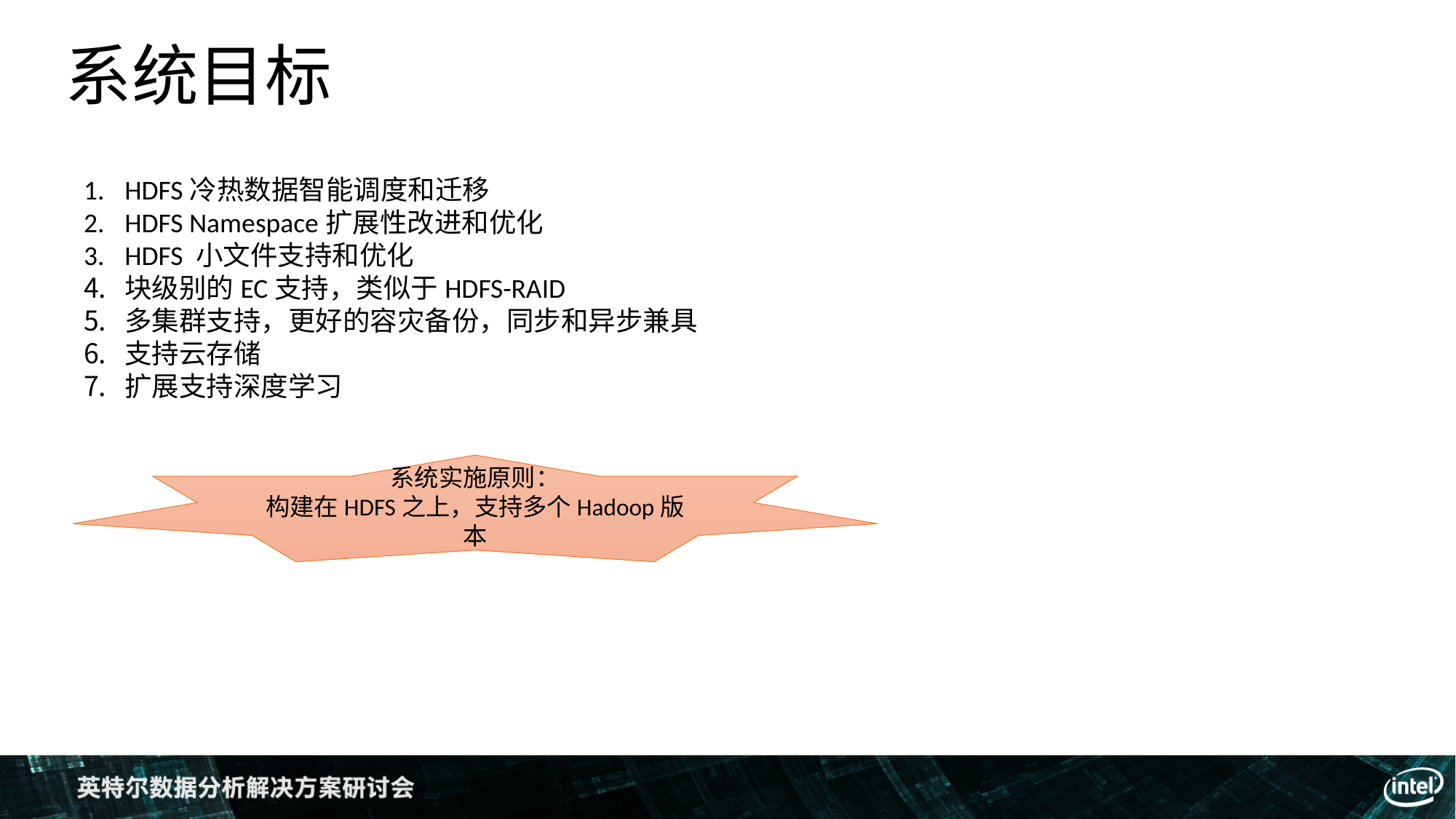

系统目标
HDFS冷热数据智能调度和迁移
HDFS Namespace扩展性改进和优化
HDFS 小文件支持和优化
块级别的EC支持，类似于HDFS-RAID
多集群支持，更好的容灾备份，同步和异步兼具
支持云存储
扩展支持深度学习
系统实施原则：
构建在HDFS之上，支持多个Hadoop版本